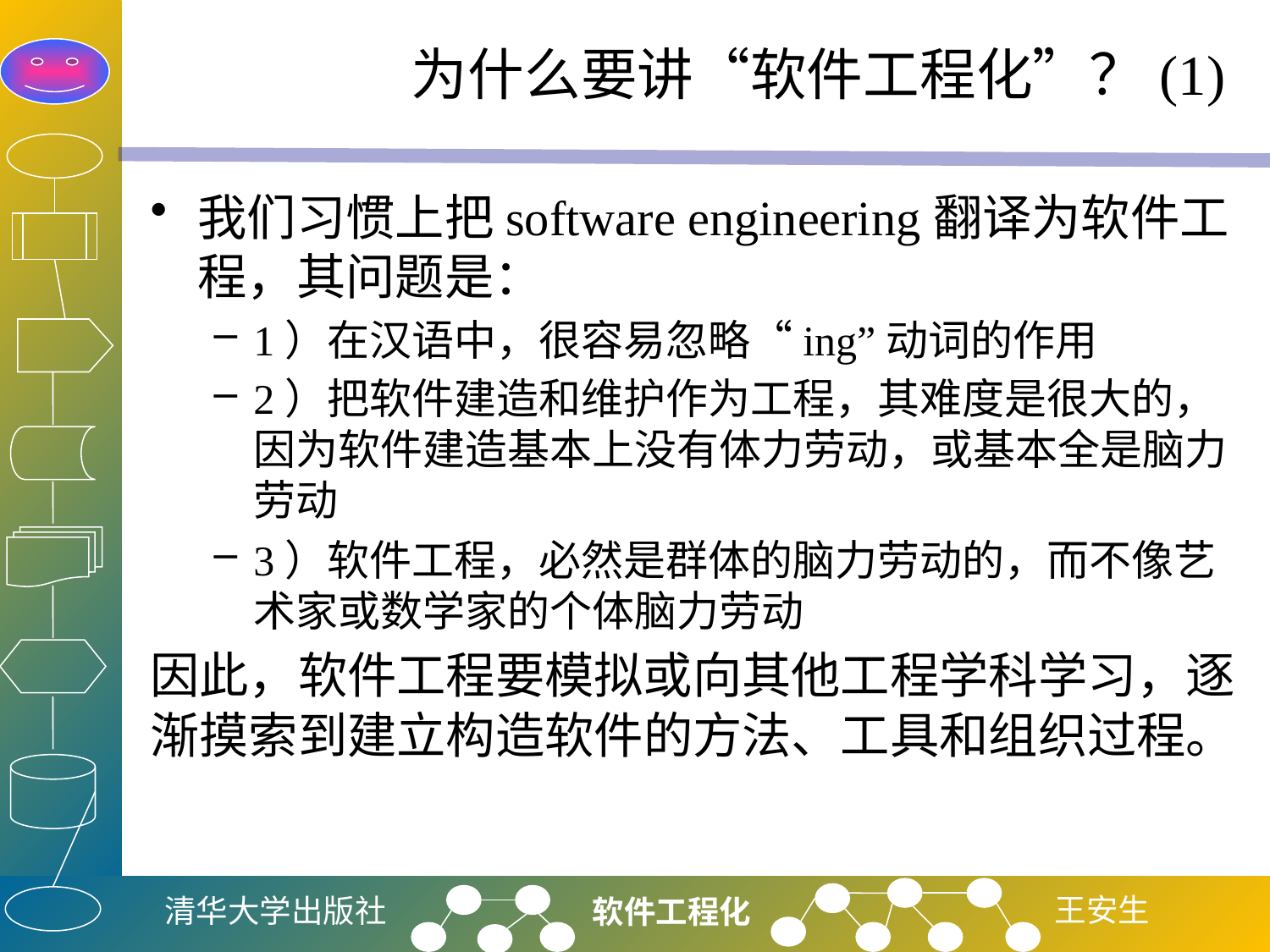

# 为什么要讲“软件工程化”？(1)
我们习惯上把software engineering翻译为软件工程，其问题是：
1）在汉语中，很容易忽略“ing”动词的作用
2）把软件建造和维护作为工程，其难度是很大的，因为软件建造基本上没有体力劳动，或基本全是脑力劳动
3）软件工程，必然是群体的脑力劳动的，而不像艺术家或数学家的个体脑力劳动
因此，软件工程要模拟或向其他工程学科学习，逐渐摸索到建立构造软件的方法、工具和组织过程。